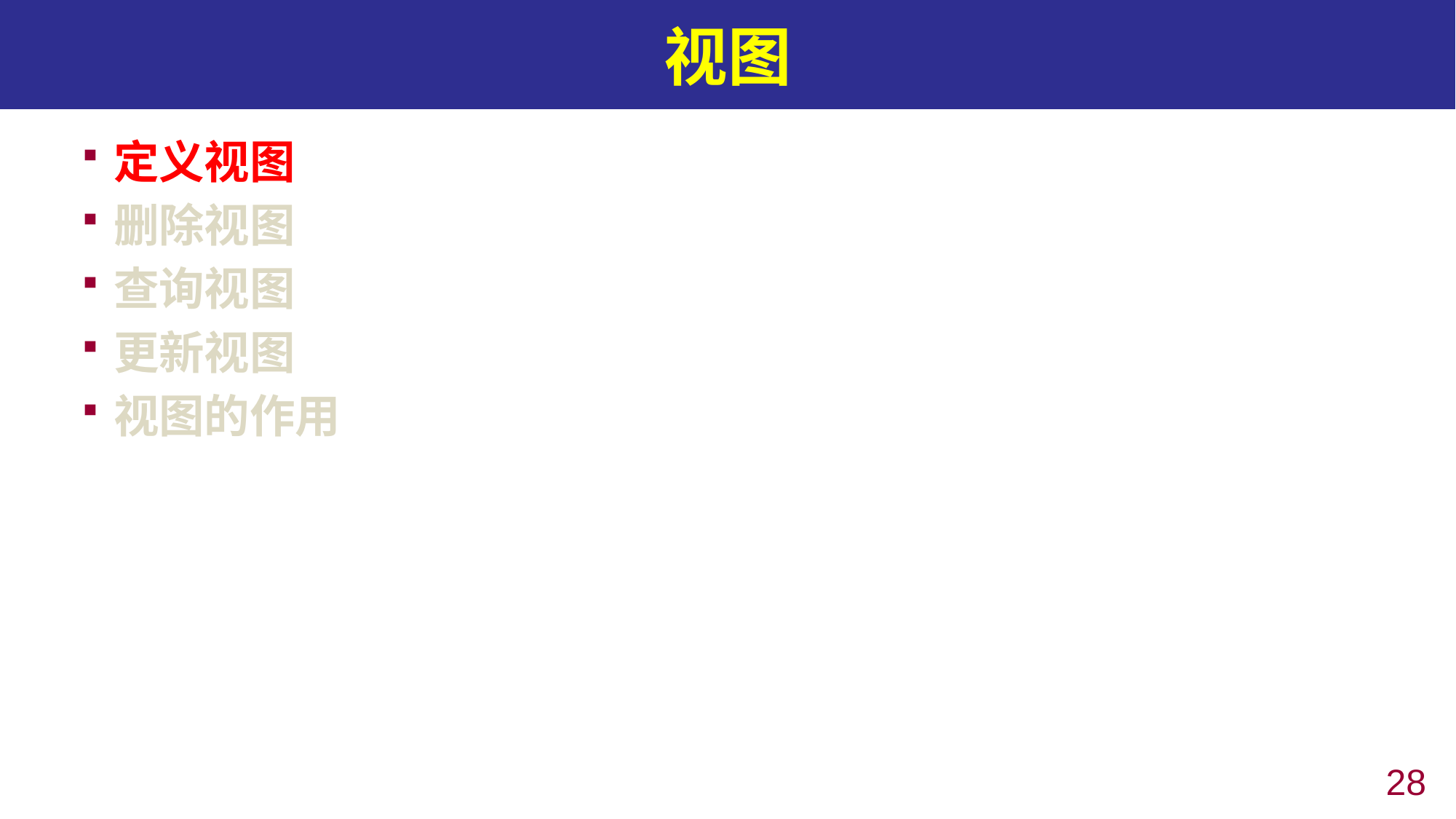

# 视图
定义视图
删除视图
查询视图
更新视图
视图的作用

28